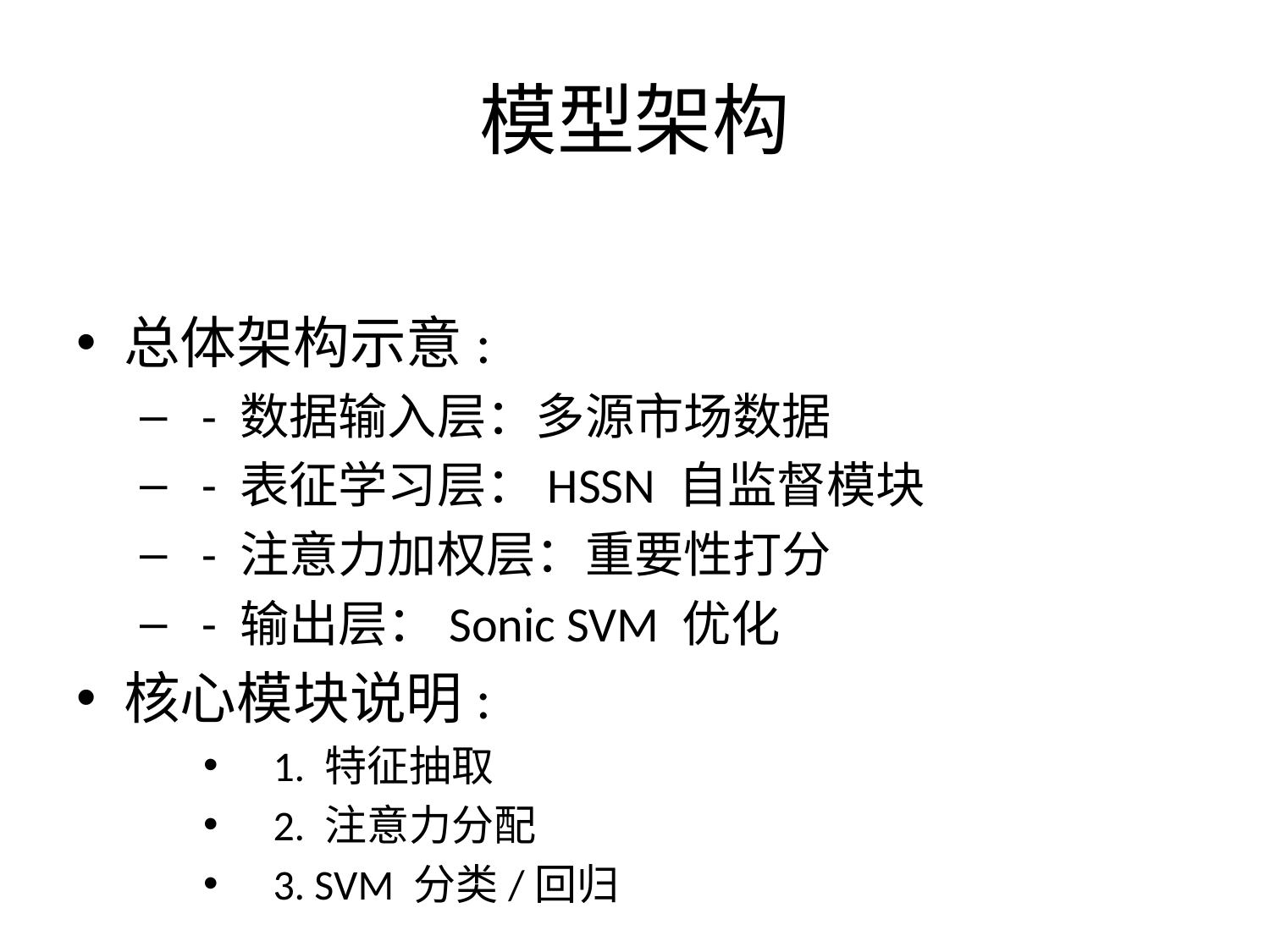

# 模型架构

总体架构示意:
  - 数据输入层：多源市场数据
  - 表征学习层：HSSN 自监督模块
  - 注意力加权层：重要性打分
  - 输出层：Sonic SVM 优化
核心模块说明:
    1. 特征抽取
    2. 注意力分配
    3. SVM 分类/回归